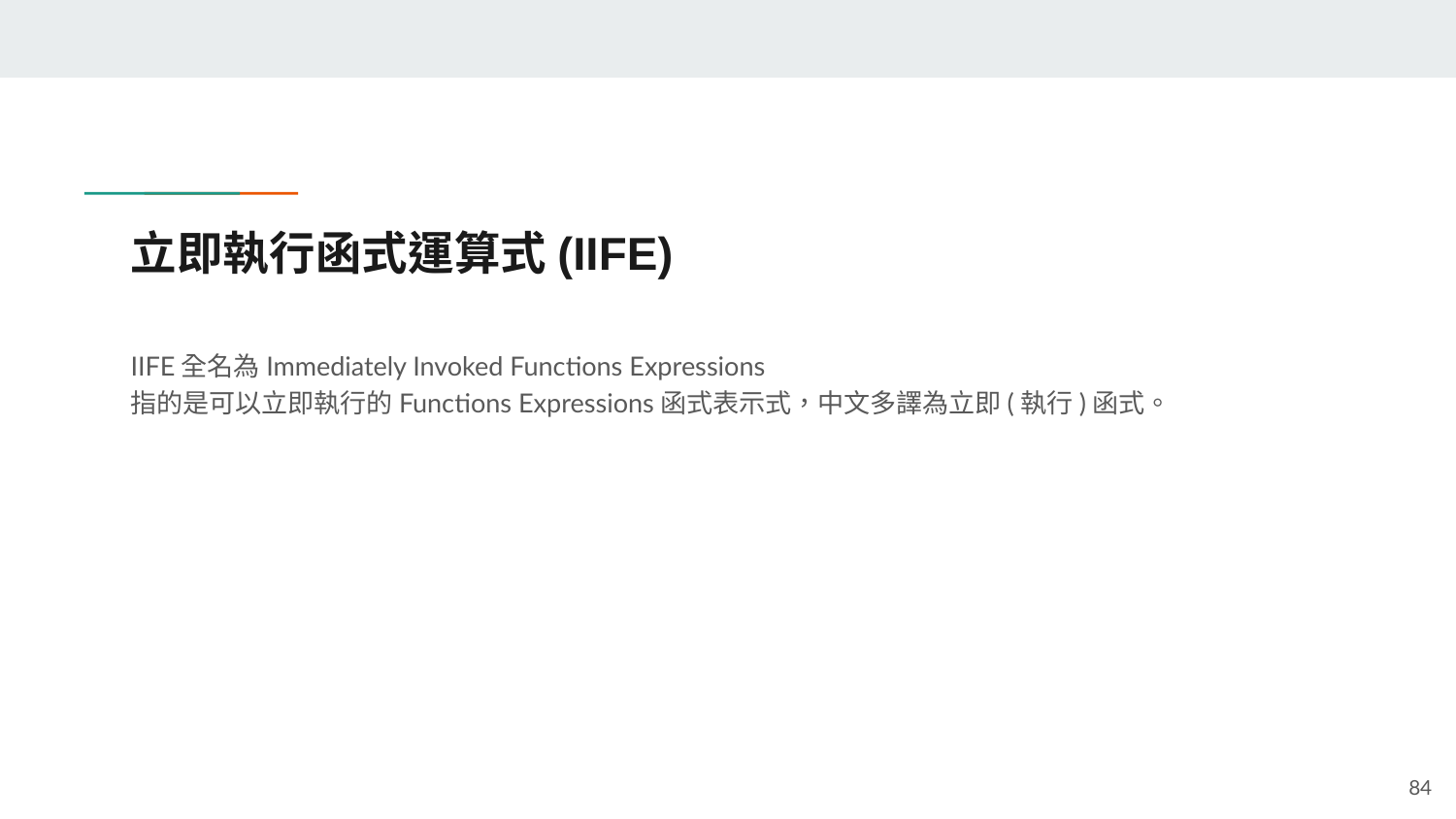

# 立即執行函式運算式(IIFE)
IIFE全名為Immediately Invoked Functions Expressions
指的是可以立即執行的Functions Expressions函式表示式，中文多譯為立即(執行)函式。
84